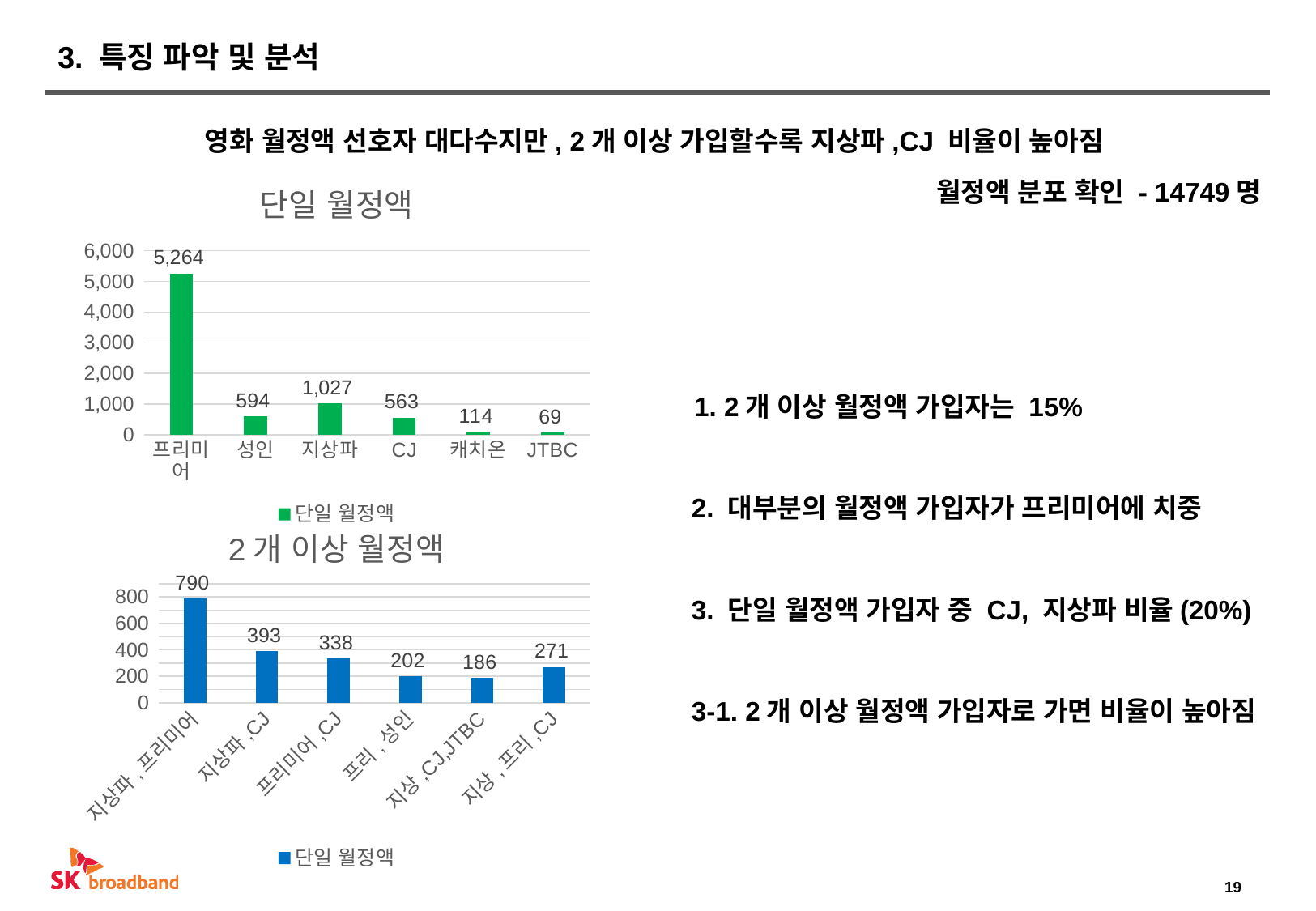

# 3. 특징 파악 및 분석
영화 월정액 선호자 대다수지만, 2개 이상 가입할수록 지상파,CJ 비율이 높아짐

### Chart:

| Category | 단일 월정액 |
|---|---|
| 프리미어 | 5264.0 |
| 성인 | 594.0 |
| 지상파 | 1027.0 |
| CJ | 563.0 |
| 캐치온 | 114.0 |
| JTBC | 69.0 |
월정액 분포 확인 - 14749명
1. 2개 이상 월정액 가입자는 15%
2. 대부분의 월정액 가입자가 프리미어에 치중

### Chart: 2개 이상 월정액

| Category | 단일 월정액 |
|---|---|
| 지상파,프리미어 | 790.0 |
| 지상파,CJ | 393.0 |
| 프리미어,CJ | 338.0 |
| 프리,성인 | 202.0 |
| 지상,CJ,JTBC | 186.0 |
| 지상,프리,CJ | 271.0 |
3. 단일 월정액 가입자 중 CJ, 지상파 비율(20%)
3-1. 2개 이상 월정액 가입자로 가면 비율이 높아짐